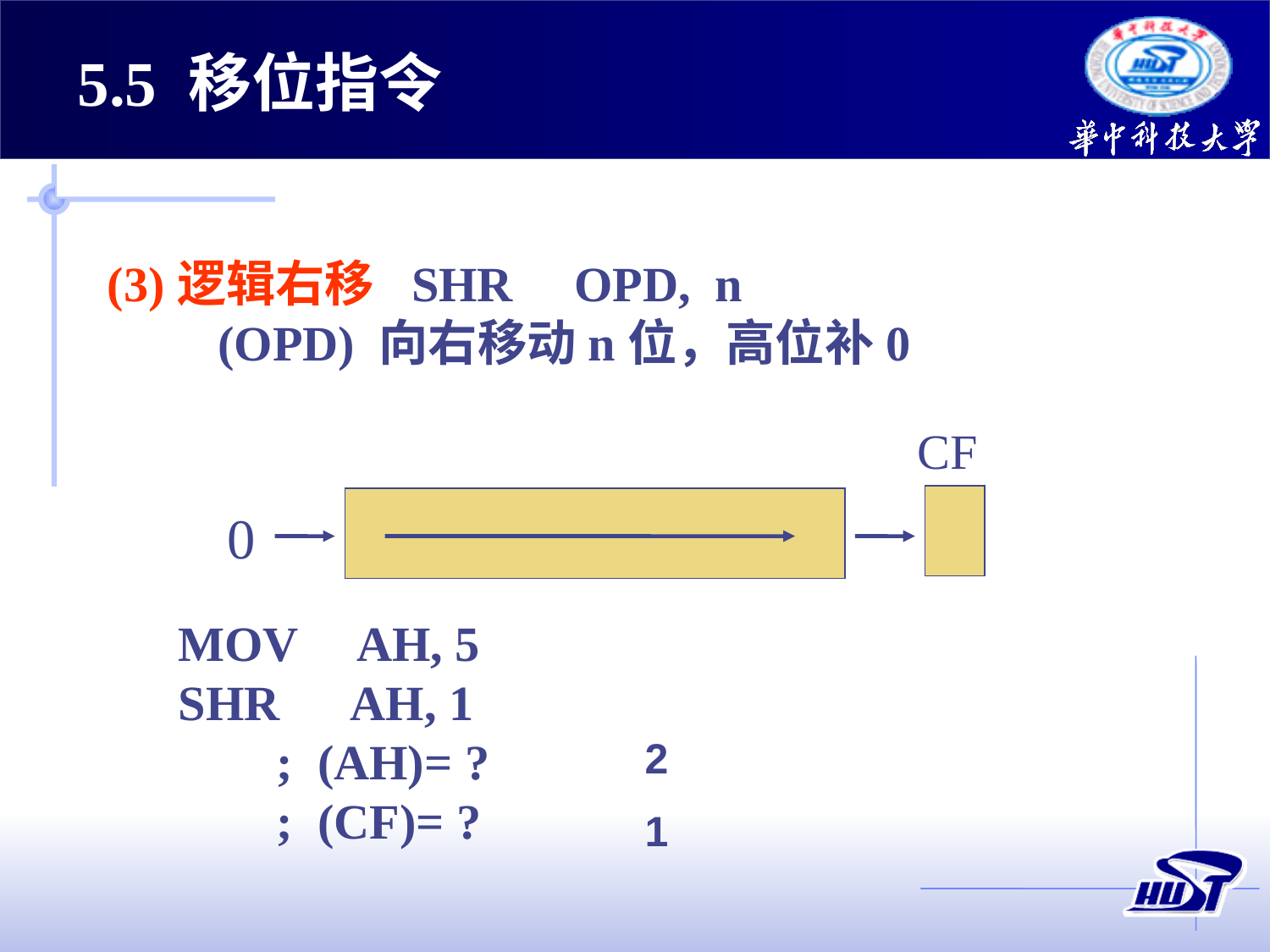

5.5 移位指令
(3)逻辑右移   SHR     OPD,  n
         (OPD) 向右移动n位，高位补0
CF

0

MOV     AH, 5
SHR      AH, 1
        ;  (AH)= ?
        ;  (CF)= ?
2
1